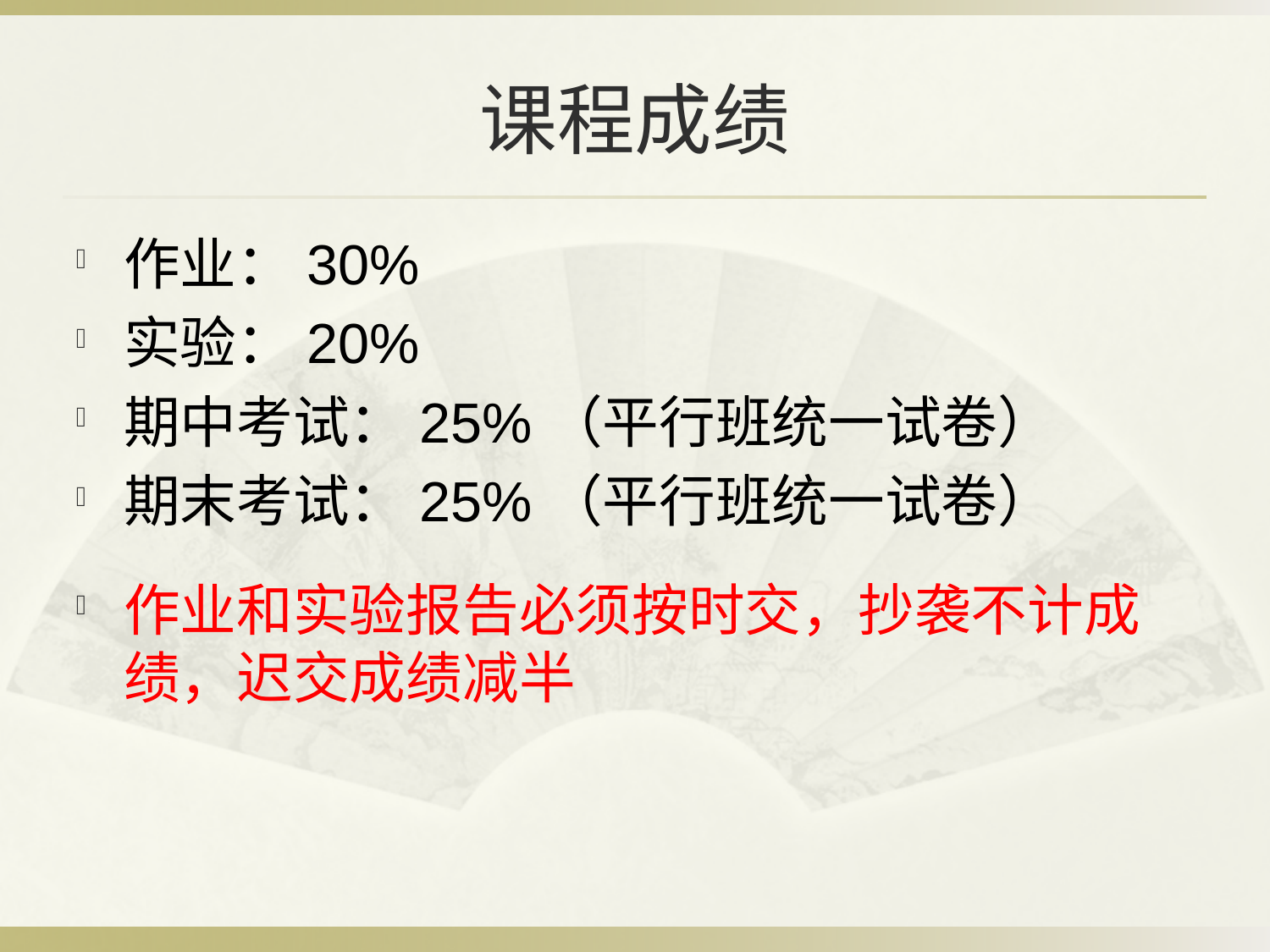

# 课程成绩
作业：30%
实验：20%
期中考试：25%（平行班统一试卷）
期末考试：25%（平行班统一试卷）

作业和实验报告必须按时交，抄袭不计成绩，迟交成绩减半